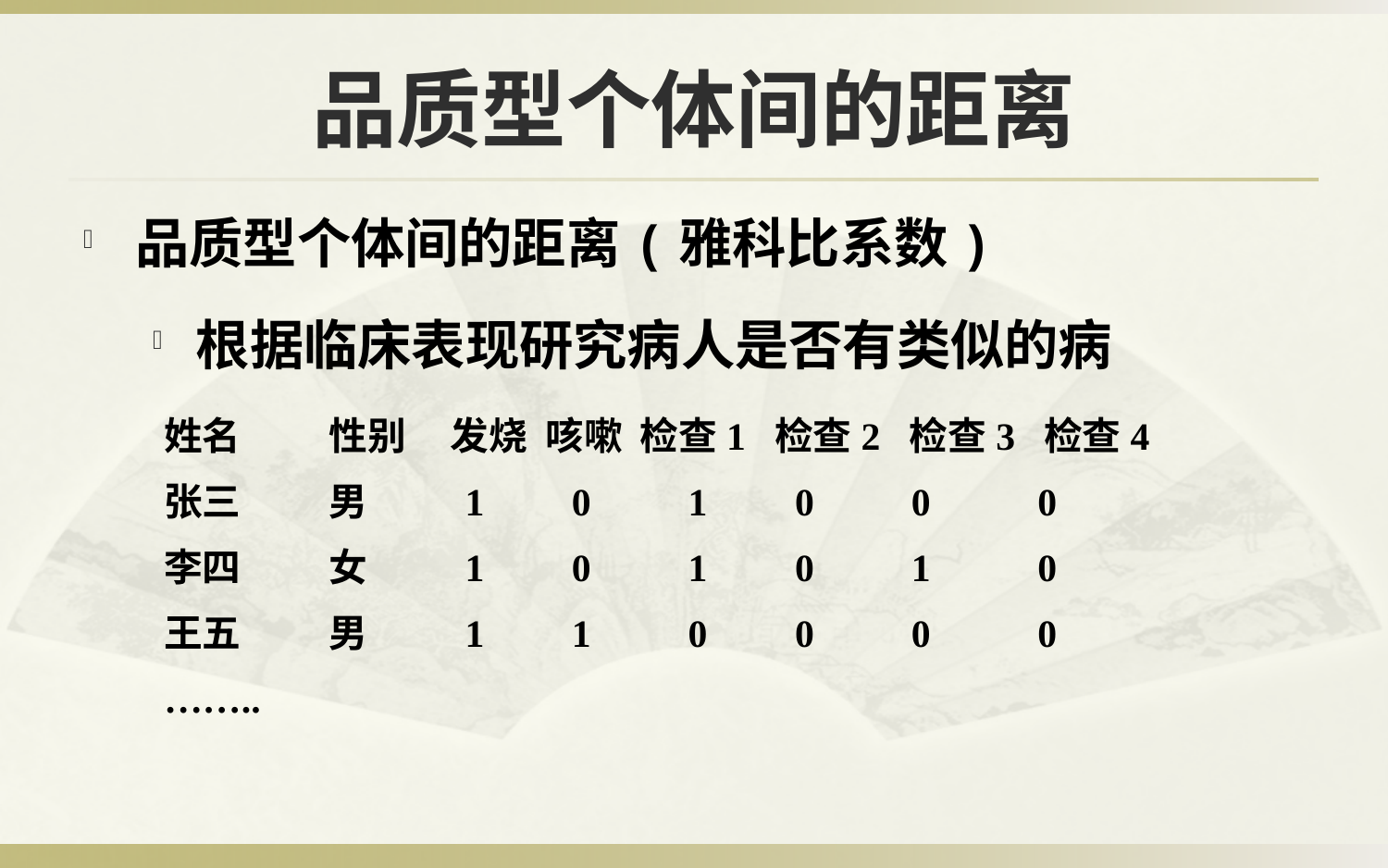

# 品质型个体间的距离
品质型个体间的距离(雅科比系数)
根据临床表现研究病人是否有类似的病
姓名          性别     发烧  咳嗽  检查1  检查2  检查3  检查4
张三          男          1         0          1         0          0           0
李四          女          1         0          1         0          1           0
王五          男          1         1          0         0          0           0
……..